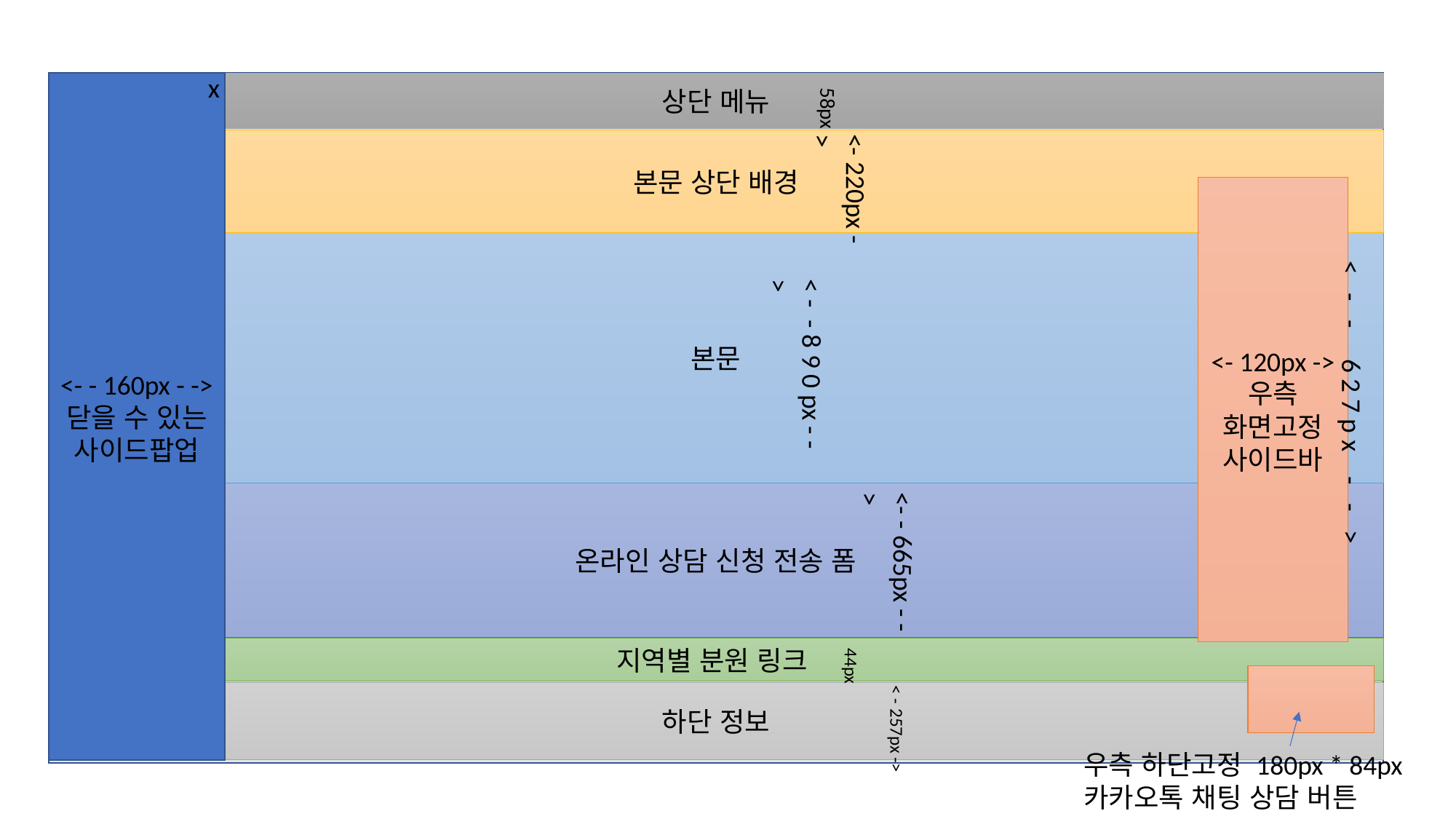

x
상단 메뉴

<- - 160px - ->
닫을 수 있는 사이드팝업
58px
<- 220px ->
본문 상단 배경
<- 120px ->
우측 화면고정 사이드바
본문
<   -   -     6 2 7 p x    -   -   >
< -  - 8 9 0 px - - >
<- - 665px - ->
온라인 상담 신청 전송 폼
 44px
지역별 분원 링크

< - 257px ->
하단 정보
우측 하단고정 180px * 84px
카카오톡 채팅 상담 버튼